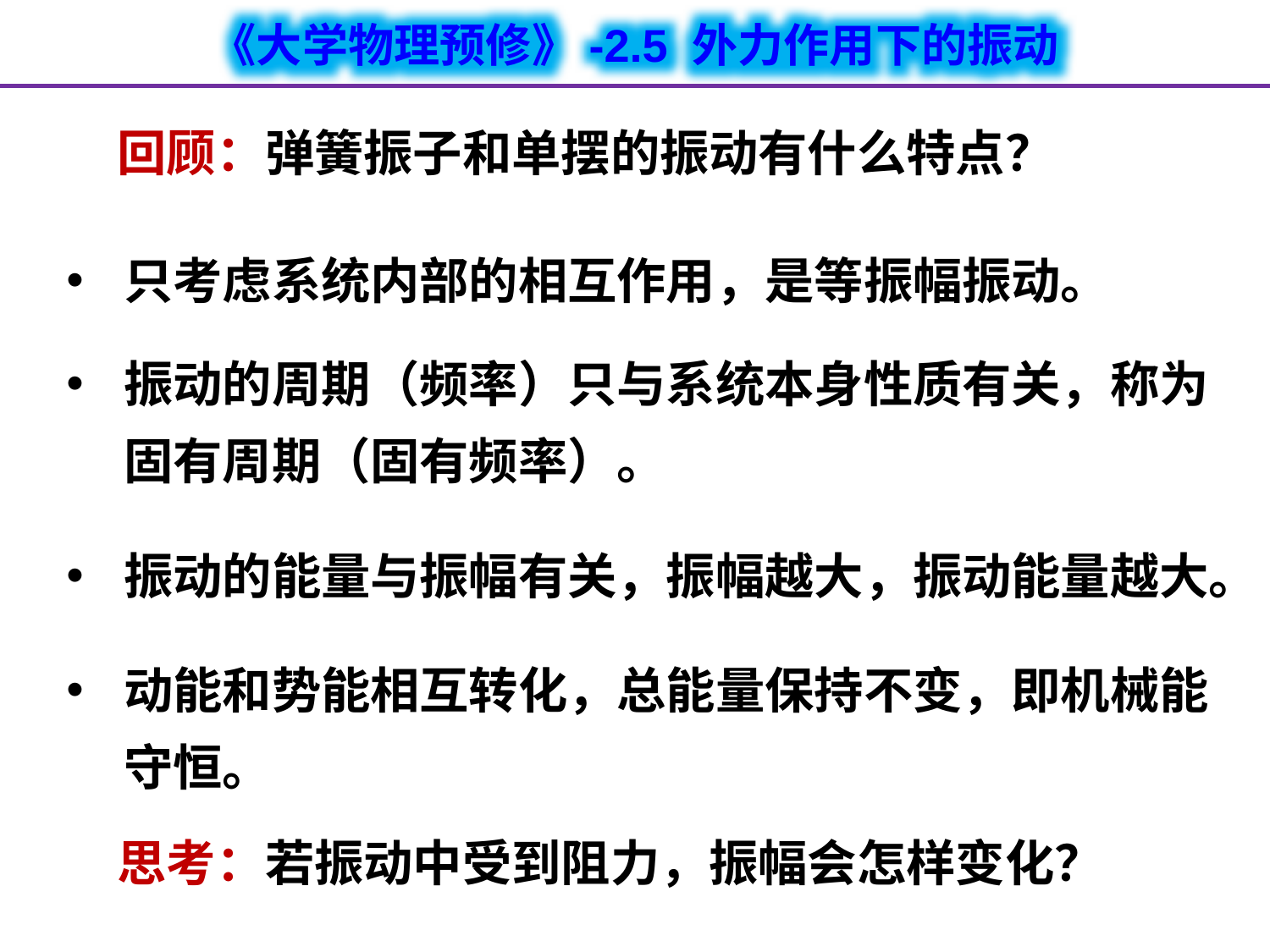

回顾：弹簧振子和单摆的振动有什么特点？
只考虑系统内部的相互作用，是等振幅振动。
振动的周期（频率）只与系统本身性质有关，称为固有周期（固有频率）。
振动的能量与振幅有关，振幅越大，振动能量越大。
动能和势能相互转化，总能量保持不变，即机械能守恒。
思考：若振动中受到阻力，振幅会怎样变化？